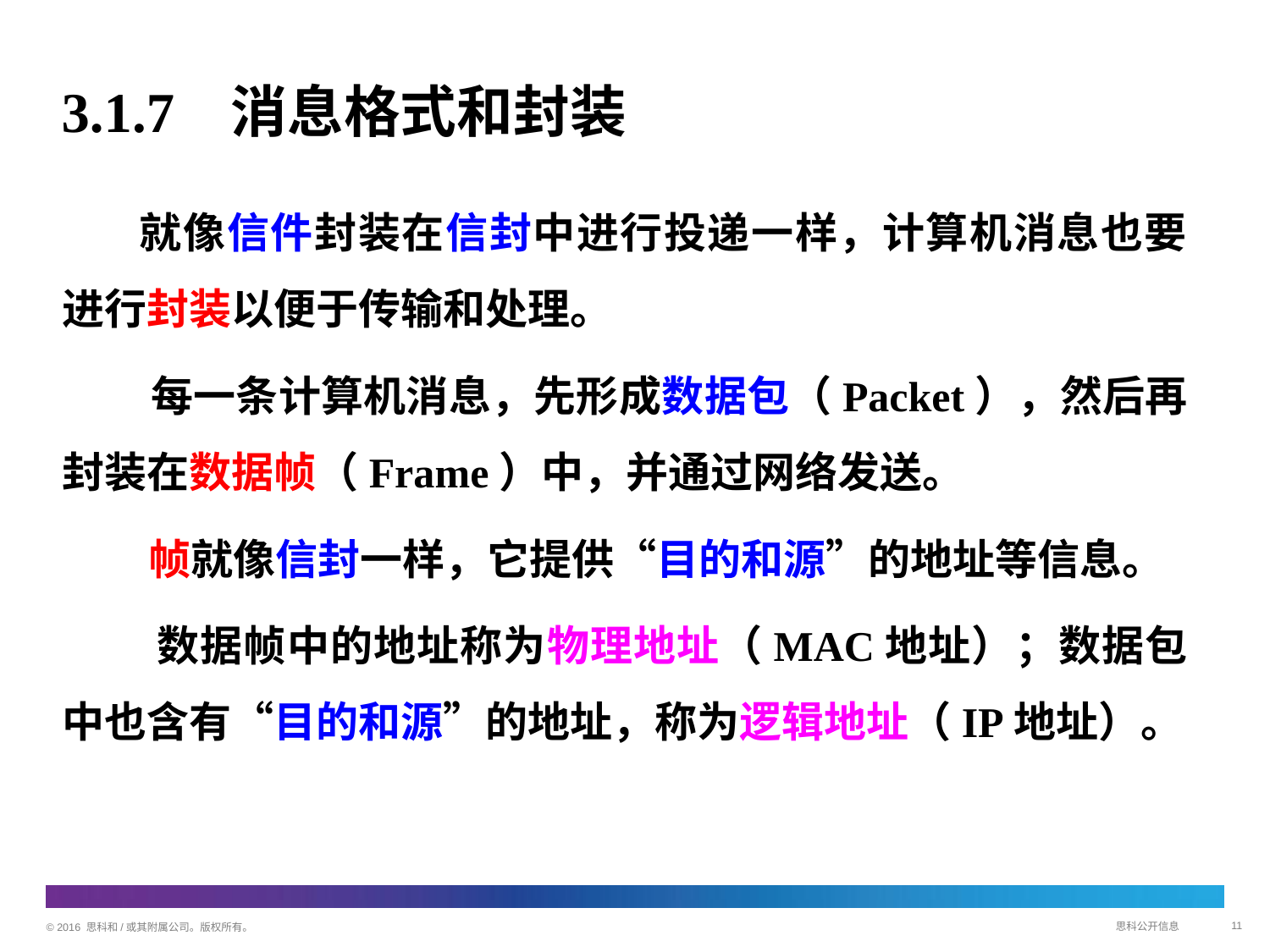

# 3.1.7   消息格式和封装
      就像信件封装在信封中进行投递一样，计算机消息也要进行封装以便于传输和处理。
        每一条计算机消息，先形成数据包（Packet），然后再封装在数据帧（Frame）中，并通过网络发送。
        帧就像信封一样，它提供“目的和源”的地址等信息。
        数据帧中的地址称为物理地址（MAC地址）；数据包中也含有“目的和源”的地址，称为逻辑地址（IP地址）。